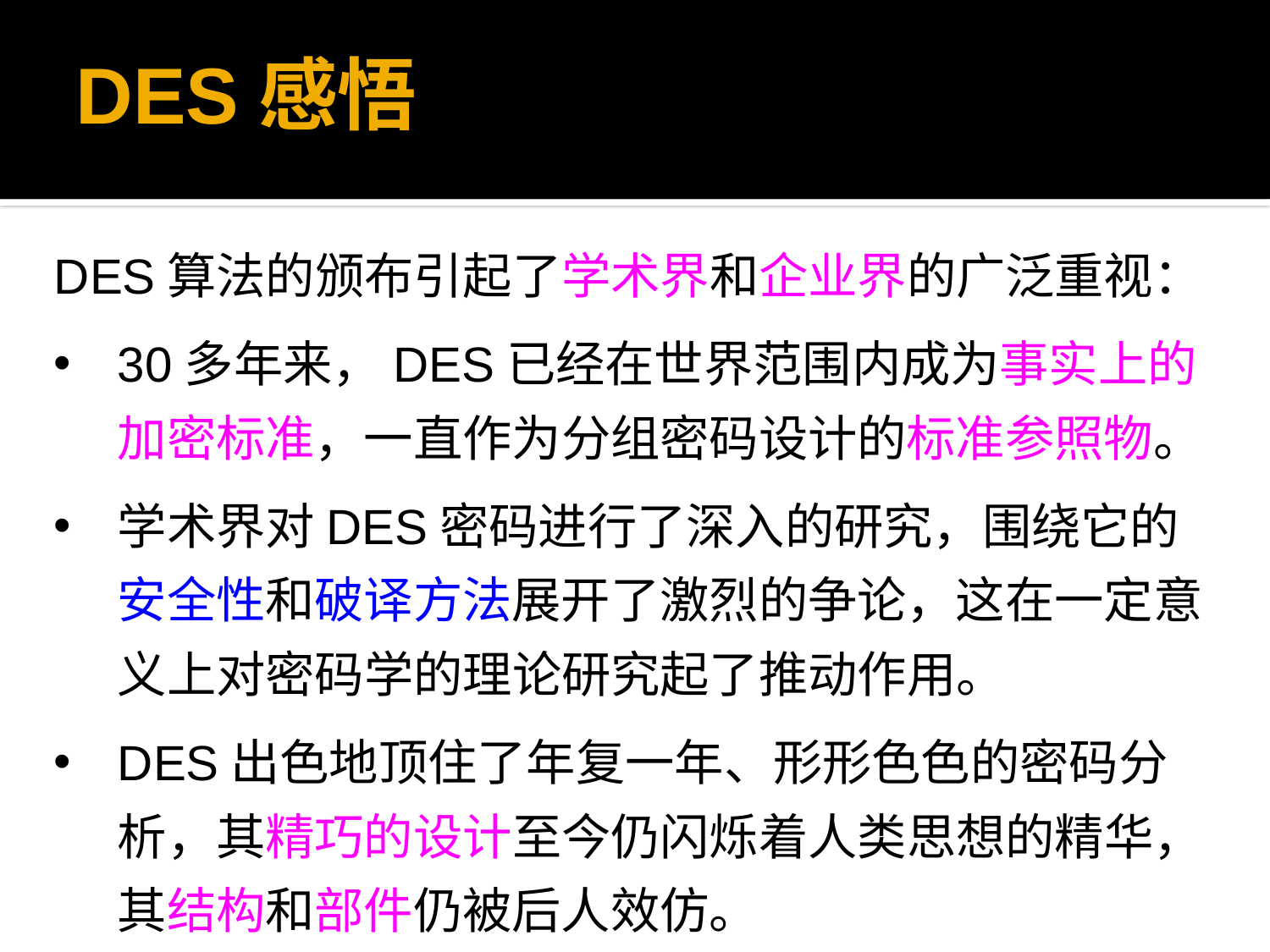

DES感悟
DES算法的颁布引起了学术界和企业界的广泛重视：
30多年来，DES已经在世界范围内成为事实上的加密标准，一直作为分组密码设计的标准参照物。
学术界对DES密码进行了深入的研究，围绕它的安全性和破译方法展开了激烈的争论，这在一定意义上对密码学的理论研究起了推动作用。
DES出色地顶住了年复一年、形形色色的密码分析，其精巧的设计至今仍闪烁着人类思想的精华，其结构和部件仍被后人效仿。